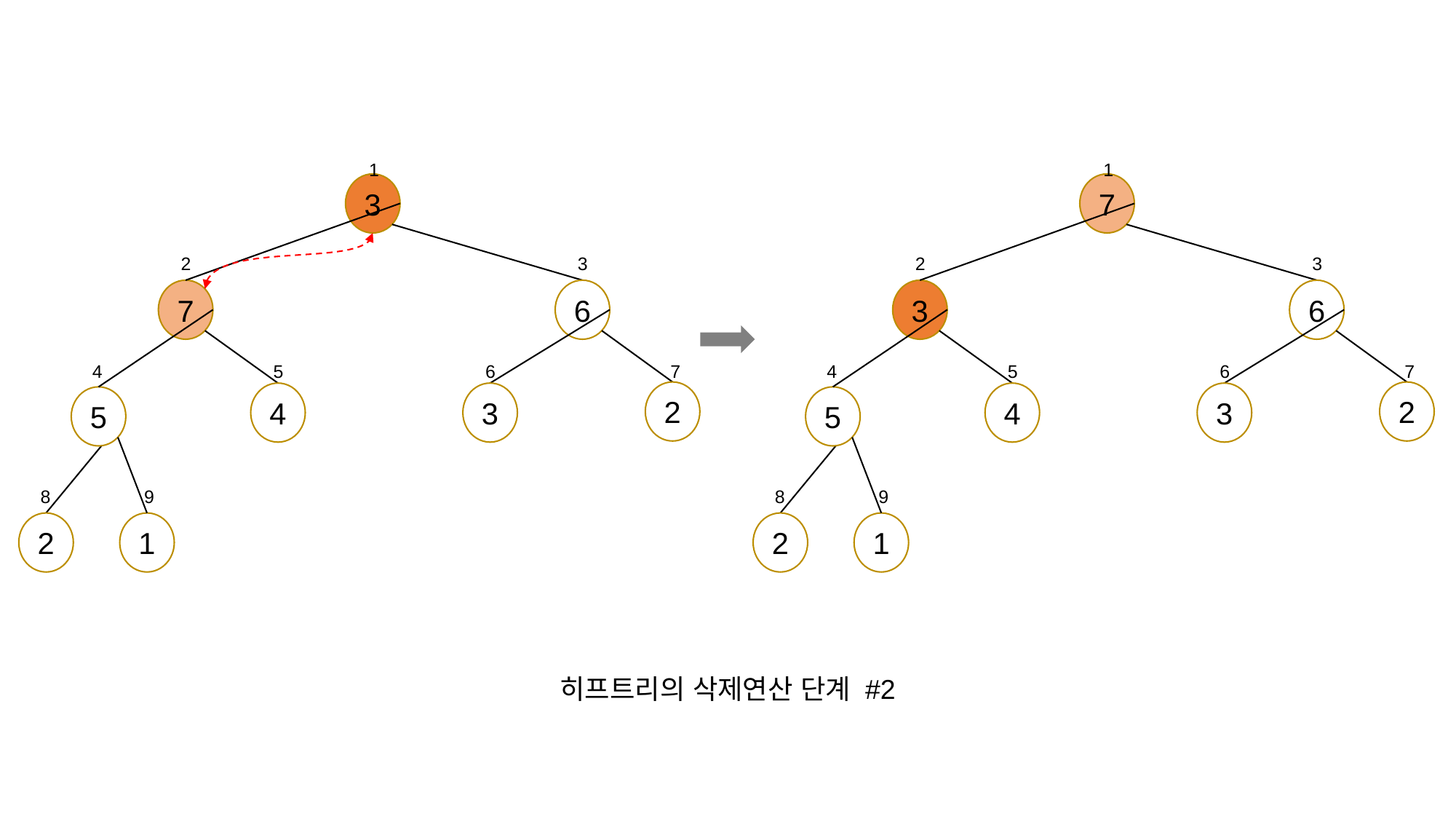

1
1
3
7
2
3
2
3
7
6
3
6

4
5
6
7
4
5
6
7
2
2
4
3
4
3
5
5
8
9
8
9
2
1
2
1
히프트리의 삭제연산 단계 #2